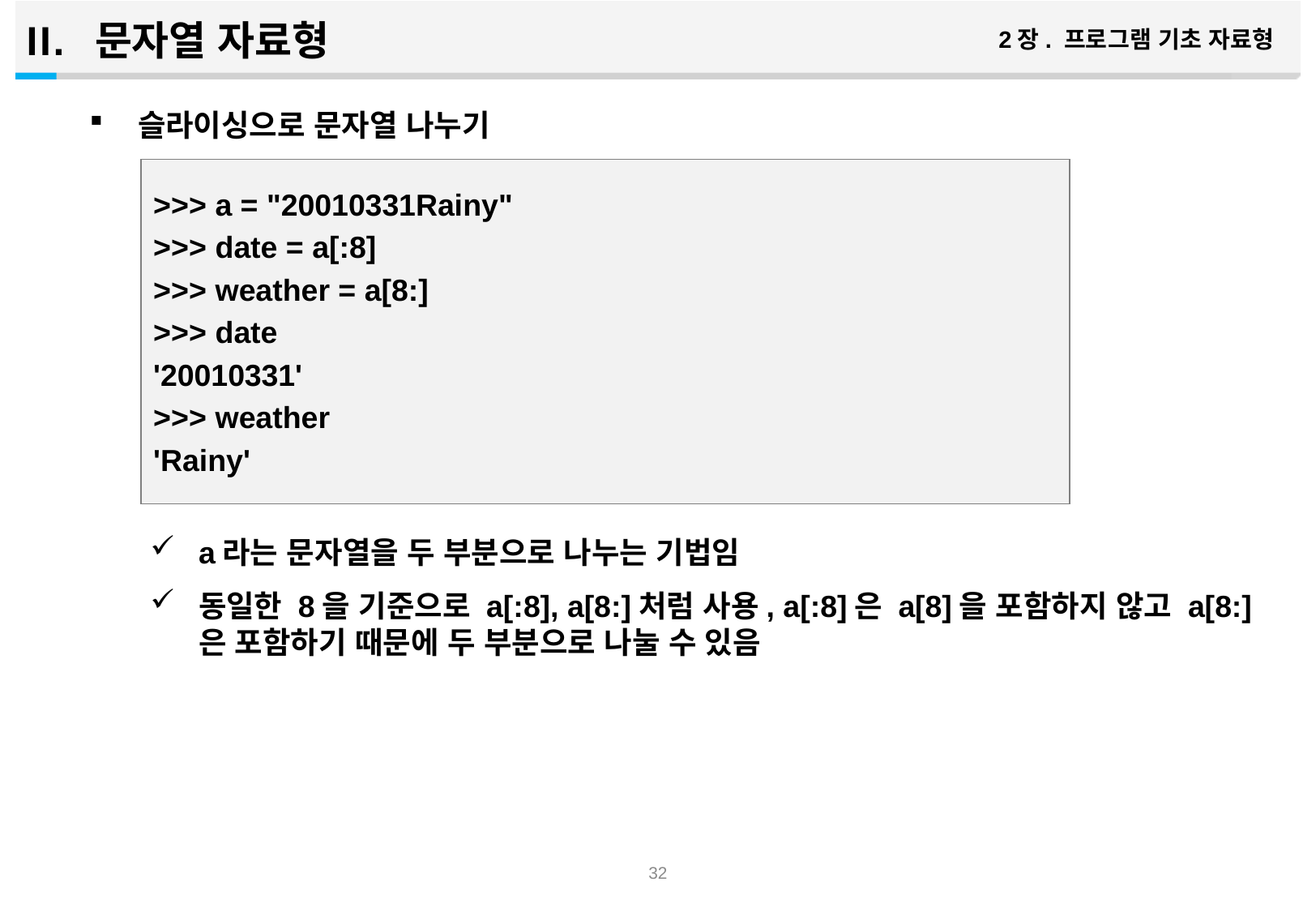

문자열 자료형
2장. 프로그램 기초 자료형
슬라이싱으로 문자열 나누기

a라는 문자열을 두 부분으로 나누는 기법임
동일한 8을 기준으로 a[:8], a[8:]처럼 사용, a[:8]은 a[8]을 포함하지 않고 a[8:]은 포함하기 때문에 두 부분으로 나눌 수 있음

>>> a = "20010331Rainy"
>>> date = a[:8]
>>> weather = a[8:]
>>> date
'20010331'
>>> weather
'Rainy'
32